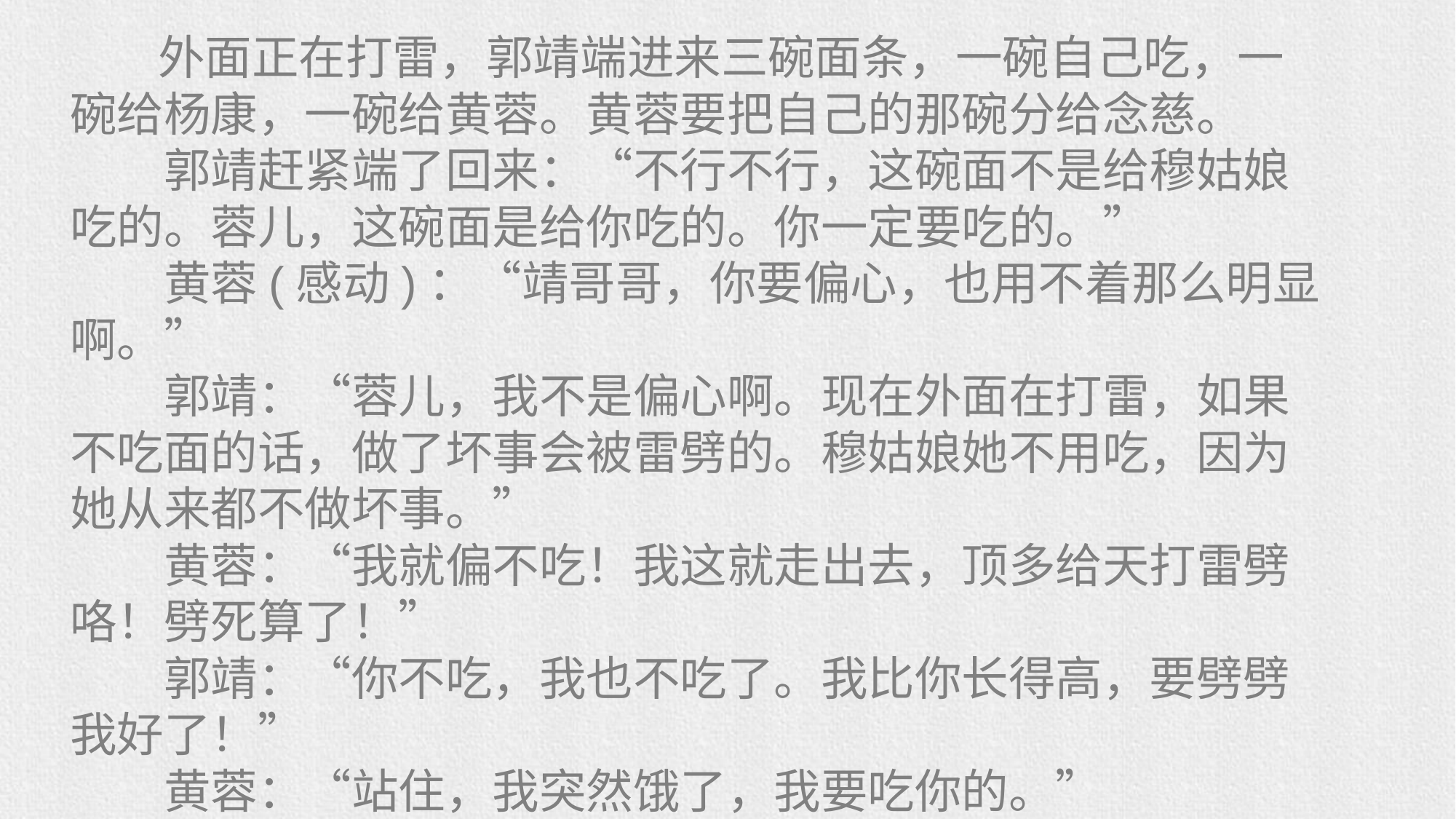

外面正在打雷，郭靖端进来三碗面条，一碗自己吃，一碗给杨康，一碗给黄蓉。黄蓉要把自己的那碗分给念慈。
　　郭靖赶紧端了回来：“不行不行，这碗面不是给穆姑娘吃的。蓉儿，这碗面是给你吃的。你一定要吃的。”
　　黄蓉(感动)：“靖哥哥，你要偏心，也用不着那么明显啊。”
　　郭靖：“蓉儿，我不是偏心啊。现在外面在打雷，如果不吃面的话，做了坏事会被雷劈的。穆姑娘她不用吃，因为她从来都不做坏事。”
　　黄蓉：“我就偏不吃！我这就走出去，顶多给天打雷劈咯！劈死算了！”
　　郭靖：“你不吃，我也不吃了。我比你长得高，要劈劈我好了！”
　　黄蓉：“站住，我突然饿了，我要吃你的。”